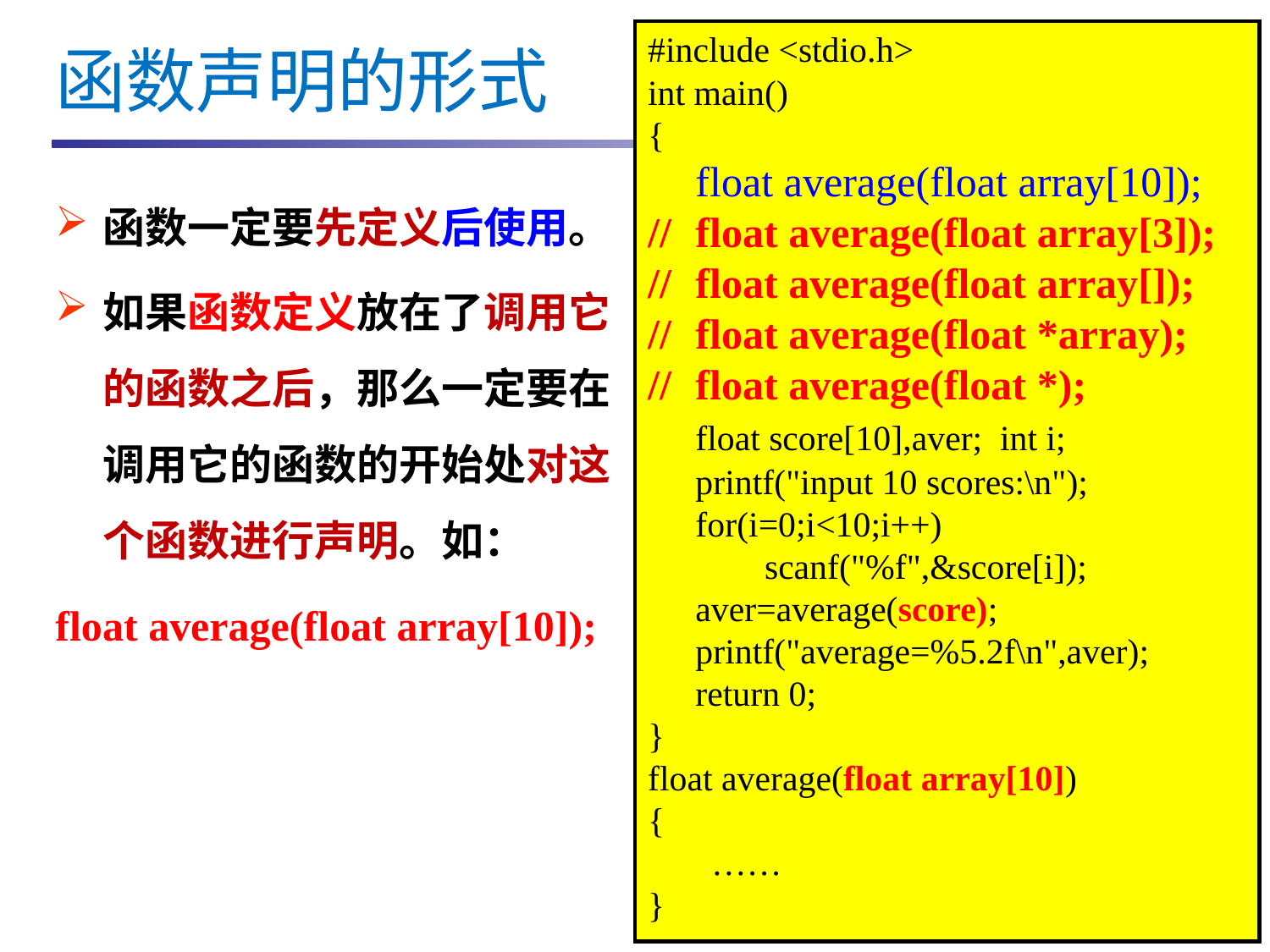

#include <stdio.h>
int main()
{
	float average(float array[10]);
//	float average(float array[3]);
//	float average(float array[]);
//	float average(float *array);
//	float average(float *);
	float score[10],aver;  int i;
	printf("input 10 scores:\n");
	for(i=0;i<10;i++)
      scanf("%f",&score[i]);
	aver=average(score);
	printf("average=%5.2f\n",aver);
	return 0;
}
float average(float array[10])
{
……
}

函数声明的形式
函数一定要先定义后使用。
如果函数定义放在了调用它的函数之后，那么一定要在调用它的函数的开始处对这个函数进行声明。如：
float average(float array[10]);
93/52